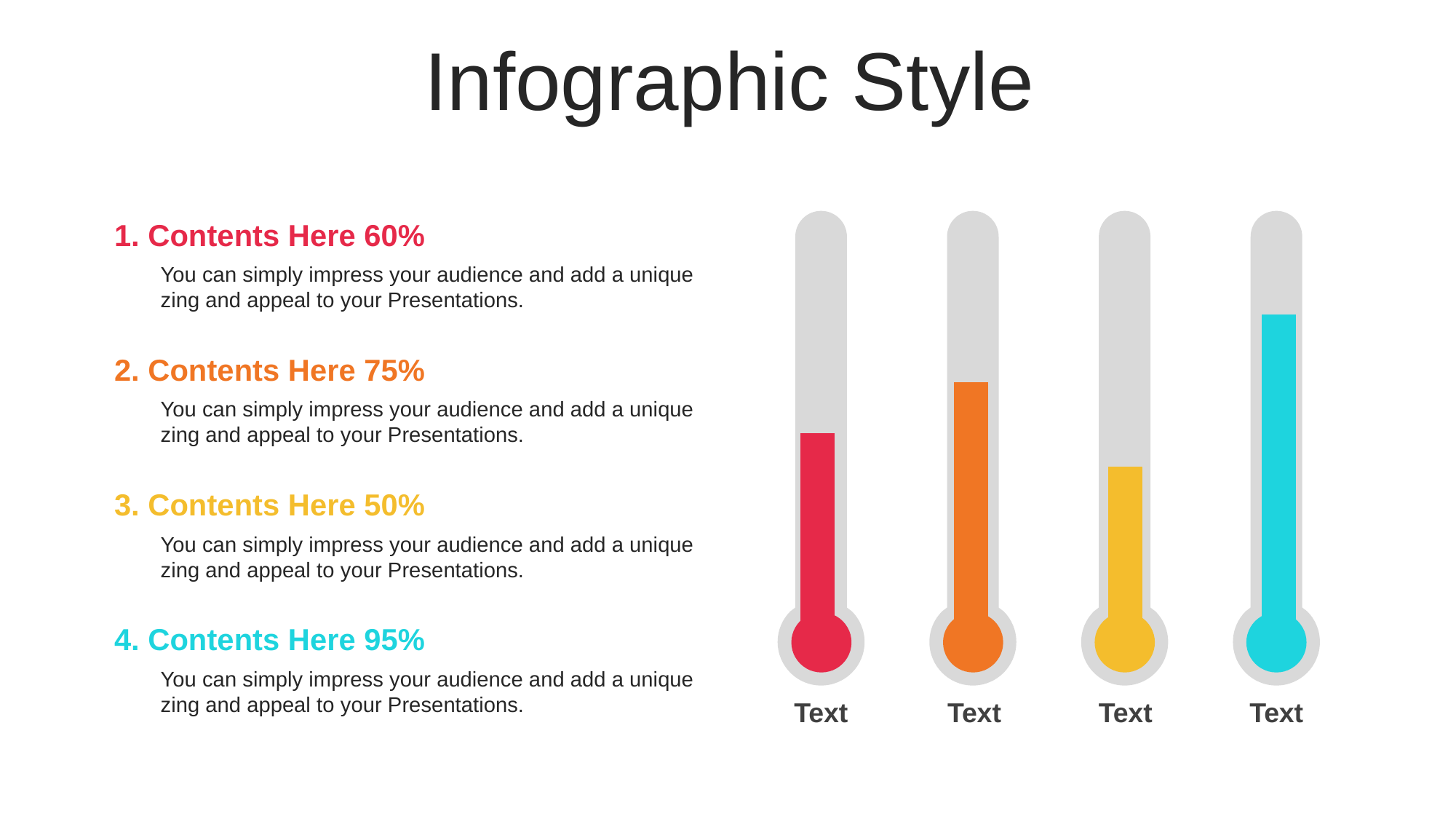

Infographic Style
1. Contents Here 60%
You can simply impress your audience and add a unique zing and appeal to your Presentations.
2. Contents Here 75%
You can simply impress your audience and add a unique zing and appeal to your Presentations.
3. Contents Here 50%
You can simply impress your audience and add a unique zing and appeal to your Presentations.
4. Contents Here 95%
You can simply impress your audience and add a unique zing and appeal to your Presentations.

### Chart

| Category | 계열 1 |
|---|---|
| 항목 1 | 60.0 |
| 항목 2 | 75.0 |
| 항목 3 | 50.0 |
| 항목 4 | 95.0 |

Text
Text
Text
Text